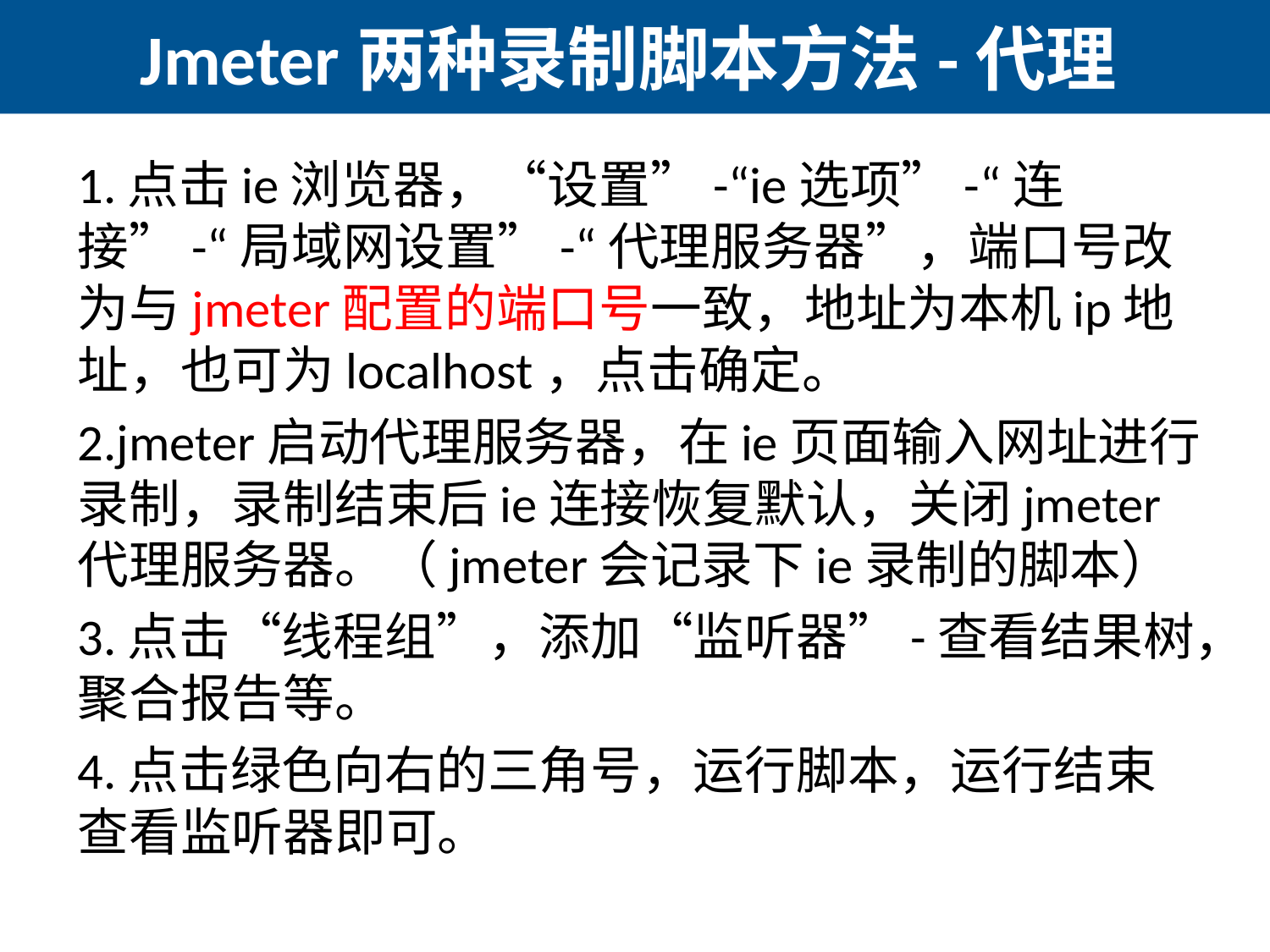

# Jmeter两种录制脚本方法-代理
1.点击ie浏览器，“设置”-“ie选项”-“连接”-“局域网设置”-“代理服务器”，端口号改为与jmeter配置的端口号一致，地址为本机ip地址，也可为localhost，点击确定。
2.jmeter启动代理服务器，在ie页面输入网址进行录制，录制结束后ie连接恢复默认，关闭jmeter代理服务器。（jmeter会记录下ie录制的脚本）
3.点击“线程组”，添加“监听器”-查看结果树，聚合报告等。
4.点击绿色向右的三角号，运行脚本，运行结束查看监听器即可。